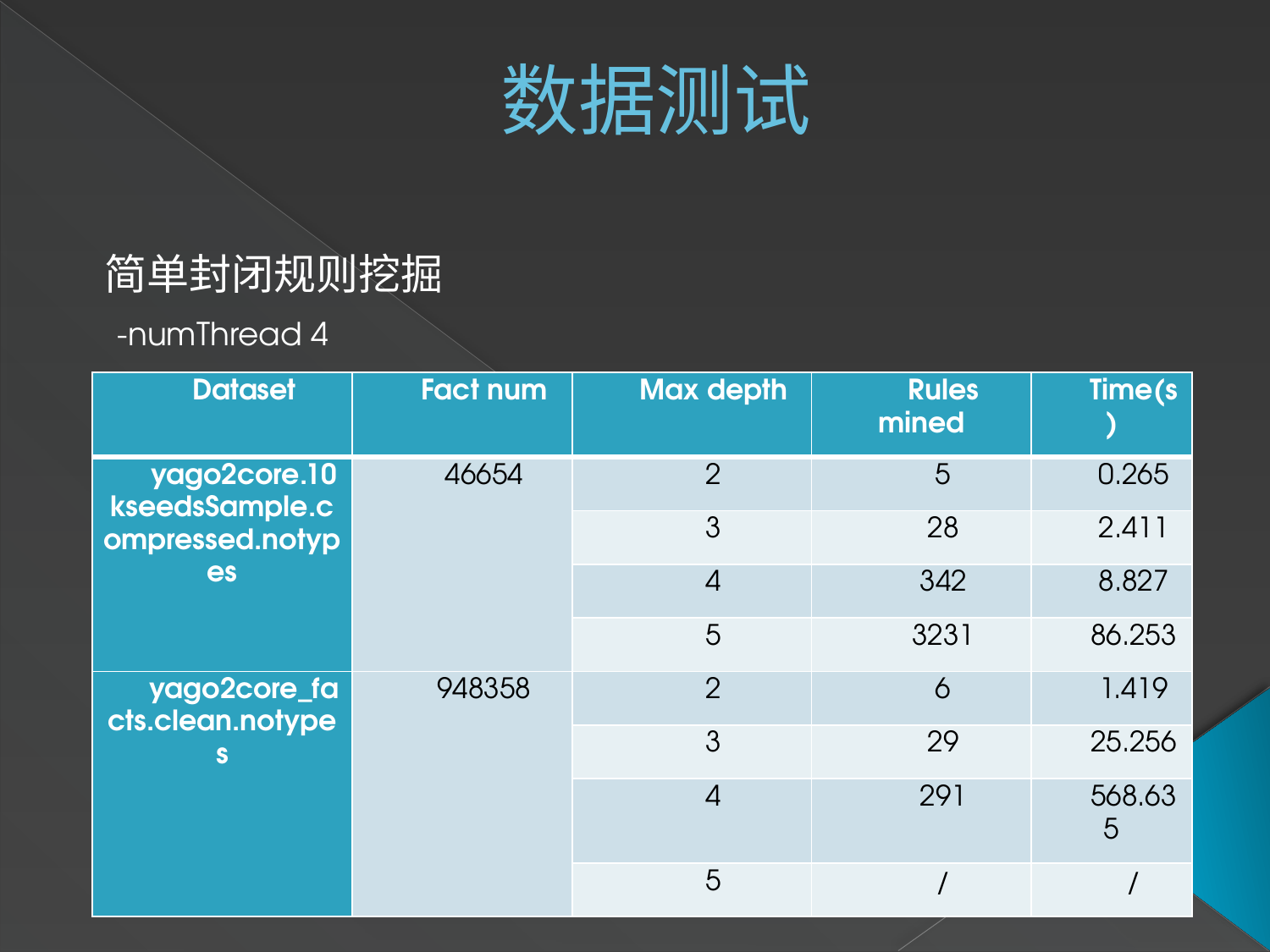

数据测试
简单封闭规则挖掘
-numThread 4
| Dataset | Fact num | Max depth | Rules mined | Time(s) |
| --- | --- | --- | --- | --- |
| yago2core.10kseedsSample.compressed.notypes | 46654 | 2 | 5 | 0.265 |
|  |  | 3 | 28 | 2.411 |
|  |  | 4 | 342 | 8.827 |
|  |  | 5 | 3231 | 86.253 |
| yago2core\_facts.clean.notypes | 948358 | 2 | 6 | 1.419 |
|  |  | 3 | 29 | 25.256 |
|  |  | 4 | 291 | 568.635 |
|  |  | 5 | / | / |